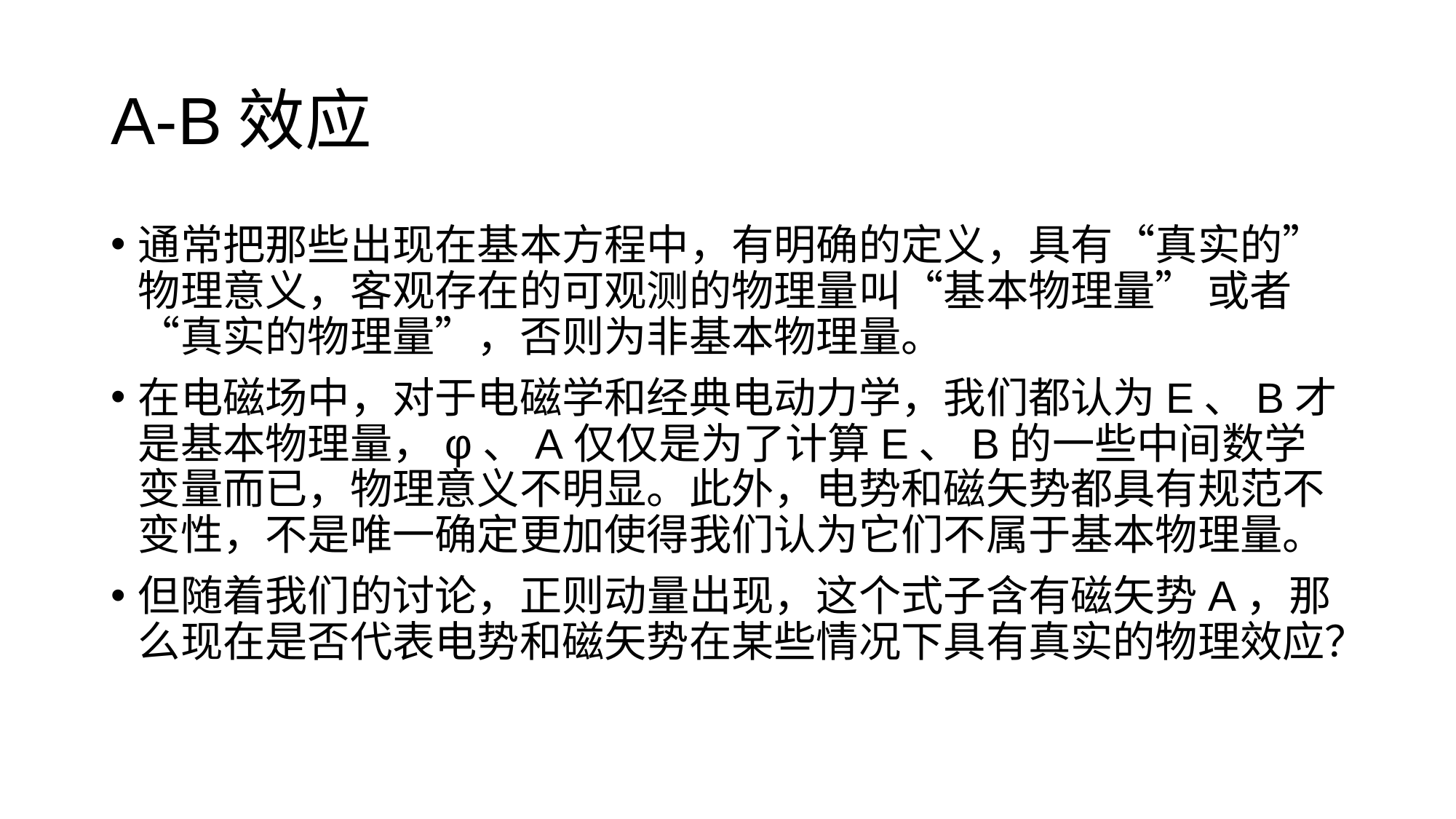

# A-B效应
通常把那些出现在基本方程中，有明确的定义，具有“真实的”物理意义，客观存在的可观测的物理量叫“基本物理量” 或者“真实的物理量”，否则为非基本物理量。
在电磁场中，对于电磁学和经典电动力学，我们都认为E、B才是基本物理量，φ、A仅仅是为了计算E、B的一些中间数学变量而已，物理意义不明显。此外，电势和磁矢势都具有规范不变性，不是唯一确定更加使得我们认为它们不属于基本物理量。
但随着我们的讨论，正则动量出现，这个式子含有磁矢势A，那么现在是否代表电势和磁矢势在某些情况下具有真实的物理效应？